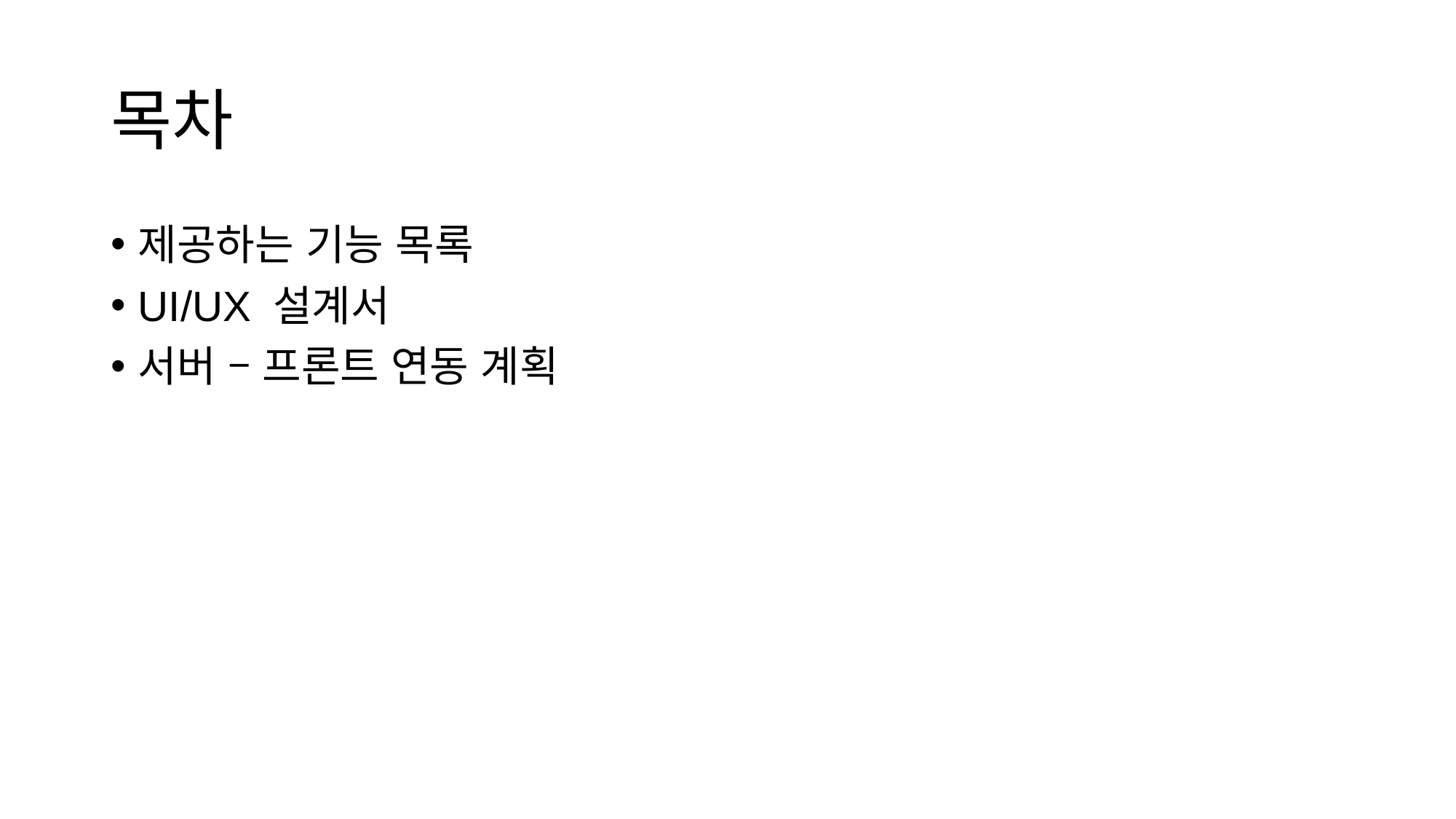

# 목차
제공하는 기능 목록
UI/UX 설계서
서버 – 프론트 연동 계획